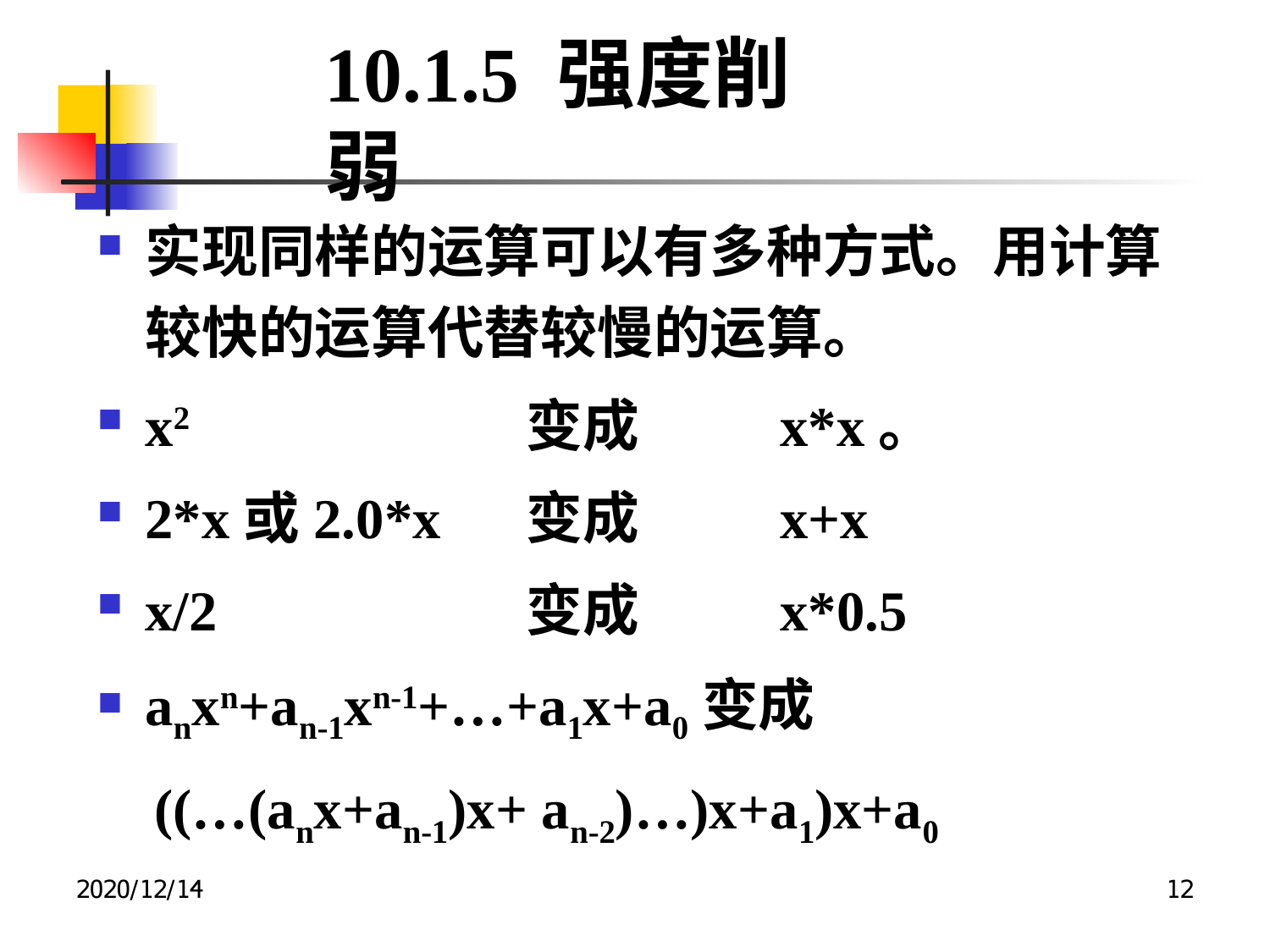

10.1.5 强度削弱
实现同样的运算可以有多种方式。用计算较快的运算代替较慢的运算。
x2			变成		x*x。
2*x或2.0*x	变成		x+x
x/2			变成		x*0.5
anxn+an-1xn-1+…+a1x+a0变成
    ((…(anx+an-1)x+ an-2)…)x+a1)x+a0
2020/12/14
12